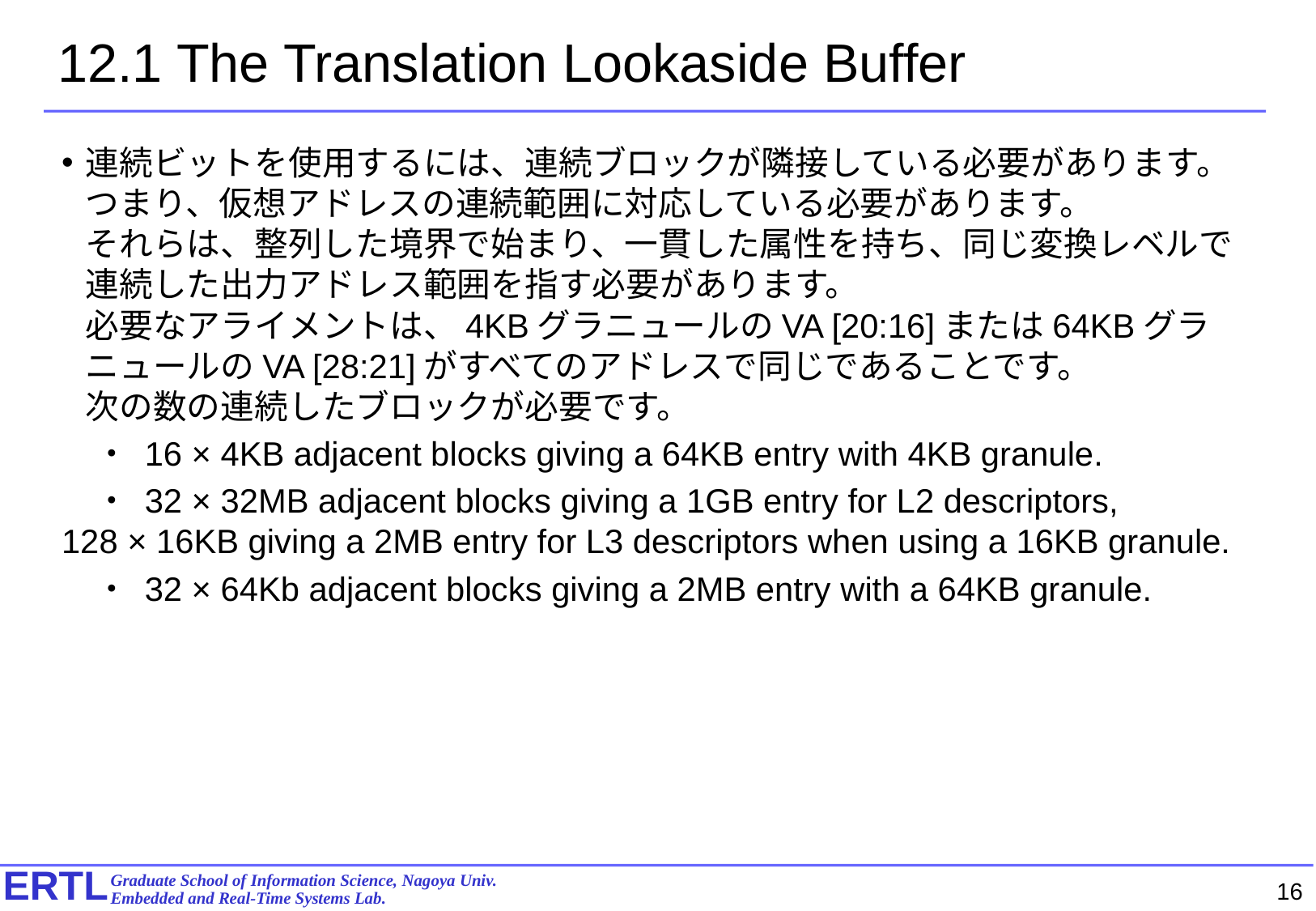

# 12.1 The Translation Lookaside Buffer
連続ビットを使用するには、連続ブロックが隣接している必要があります。つまり、仮想アドレスの連続範囲に対応している必要があります。
それらは、整列した境界で始まり、一貫した属性を持ち、同じ変換レベルで連続した出力アドレス範囲を指す必要があります。
必要なアライメントは、4KBグラニュールのVA [20:16]または64KBグラニュールのVA [28:21]がすべてのアドレスで同じであることです。
次の数の連続したブロックが必要です。
　・ 16 × 4KB adjacent blocks giving a 64KB entry with 4KB granule.
　・ 32 × 32MB adjacent blocks giving a 1GB entry for L2 descriptors, 　　128 × 16KB giving a 2MB entry for L3 descriptors when using a 16KB granule.
　・ 32 × 64Kb adjacent blocks giving a 2MB entry with a 64KB granule.

16